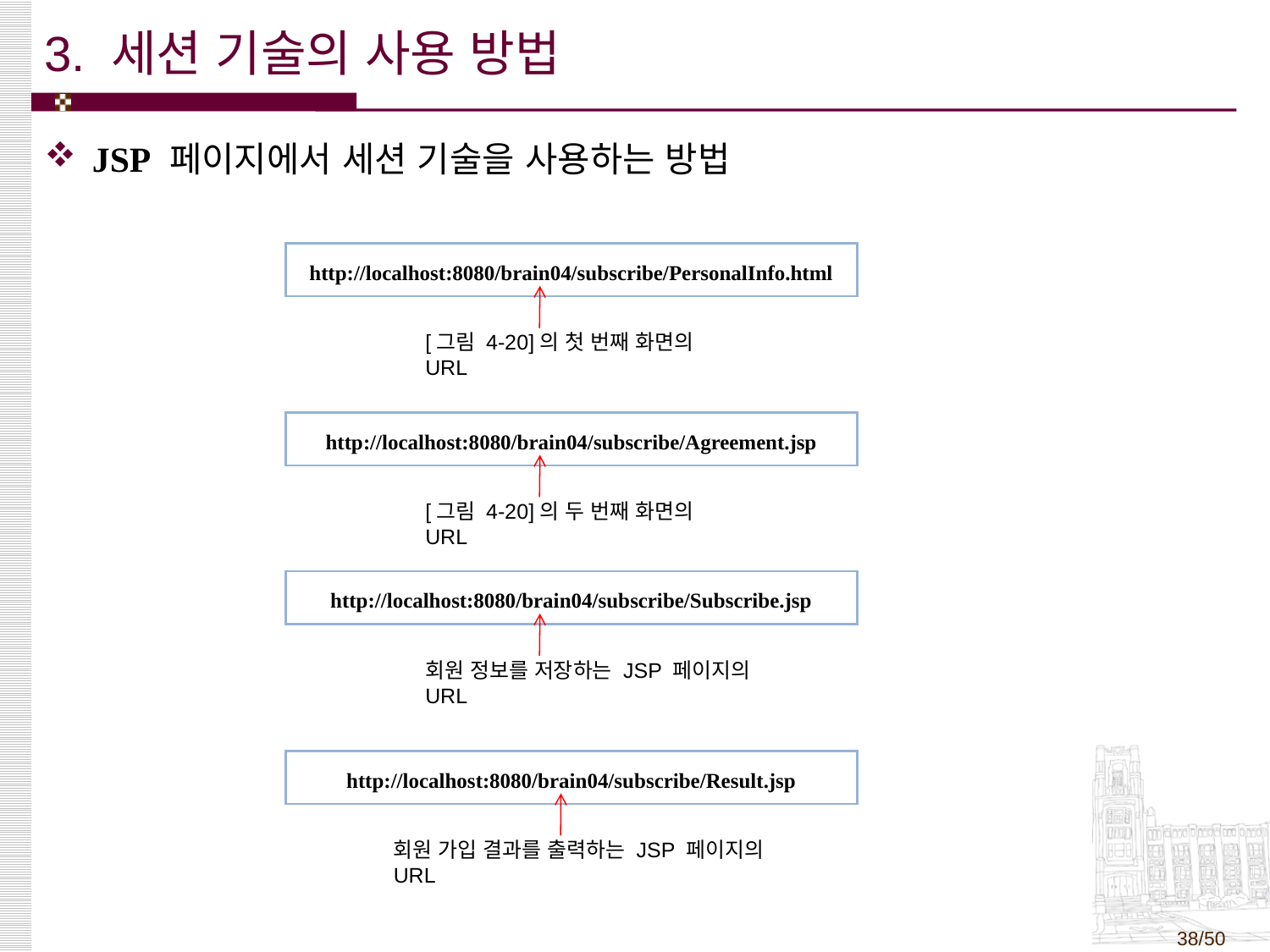

# 3. 세션 기술의 사용 방법
JSP 페이지에서 세션 기술을 사용하는 방법

| http://localhost:8080/brain04/subscribe/PersonalInfo.html |
| --- |
[그림 4-20]의 첫 번째 화면의 URL
| http://localhost:8080/brain04/subscribe/Agreement.jsp |
| --- |
[그림 4-20]의 두 번째 화면의 URL
| http://localhost:8080/brain04/subscribe/Subscribe.jsp |
| --- |
회원 정보를 저장하는 JSP 페이지의 URL
| http://localhost:8080/brain04/subscribe/Result.jsp |
| --- |
회원 가입 결과를 출력하는 JSP 페이지의 URL